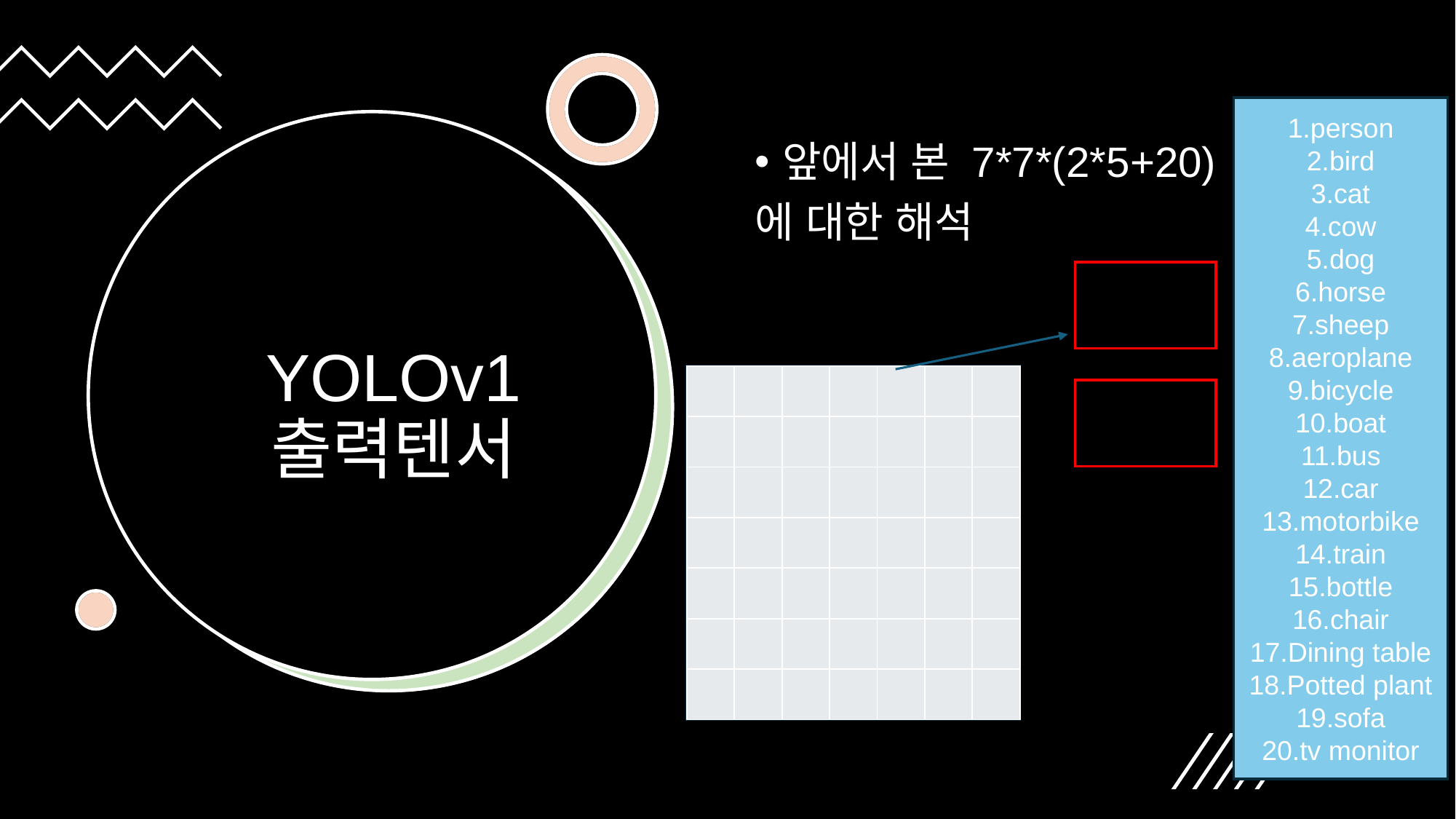

1.person
2.bird
3.cat
4.cow
5.dog
6.horse
7.sheep
8.aeroplane
9.bicycle
10.boat
11.bus
12.car
13.motorbike
14.train
15.bottle
16.chair
17.Dining table
18.Potted plant
19.sofa
20.tv monitor

앞에서 본 7*7*(2*5+20)
에 대한 해석
# YOLOv1 출력텐서

|  |  |  |  |  |  |  |
| --- | --- | --- | --- | --- | --- | --- |
|  |  |  |  |  |  |  |
|  |  |  |  |  |  |  |
|  |  |  |  |  |  |  |
|  |  |  |  |  |  |  |
|  |  |  |  |  |  |  |
|  |  |  |  |  |  |  |